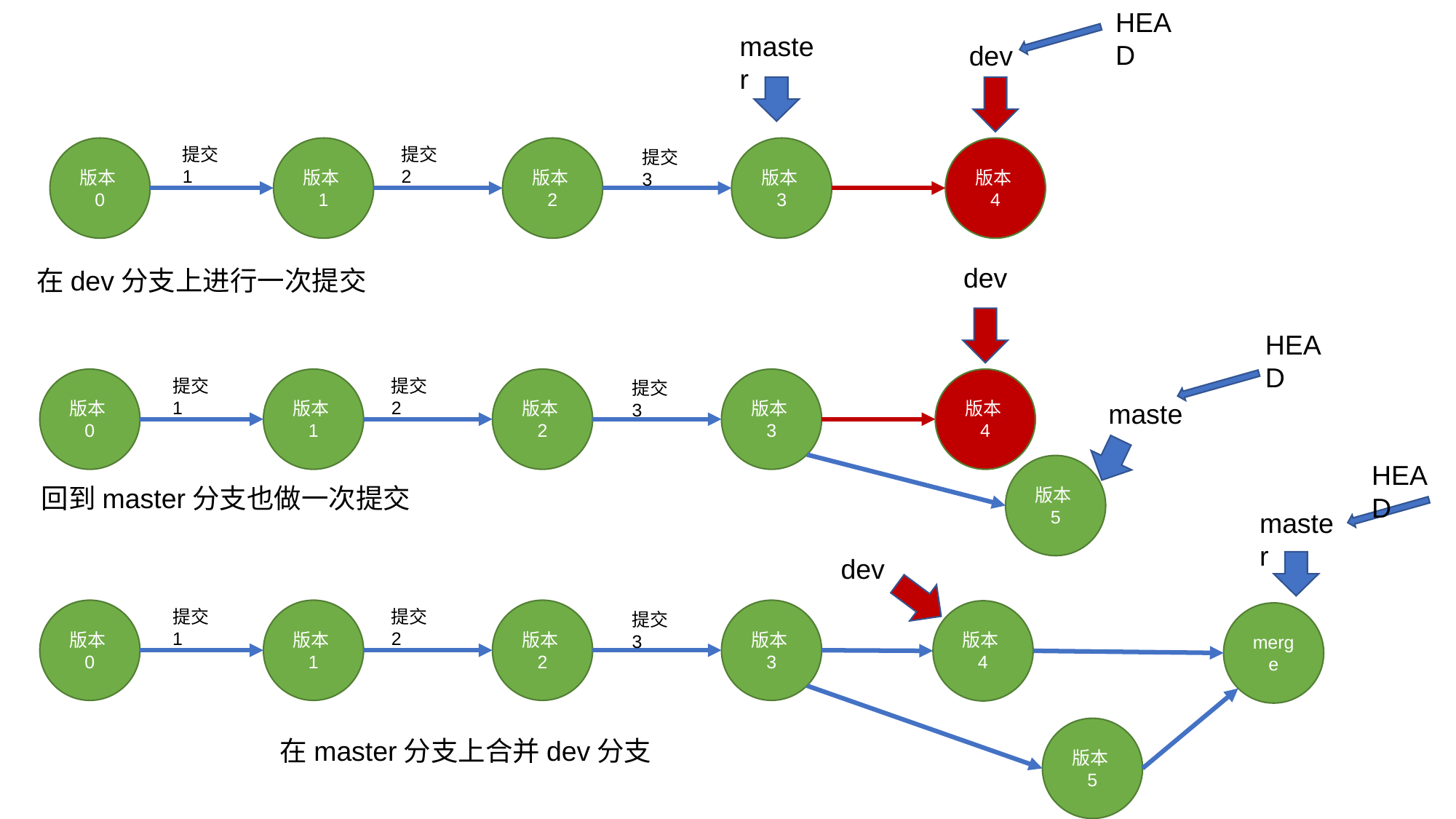

HEAD

master
dev

提交2
版本4
版本0
提交1
版本1
版本2
版本3
提交3
dev
在dev分支上进行一次提交

HEAD

提交2
版本4
版本0
提交1
版本1
版本2
版本3
提交3
master

HEAD
版本5

回到master分支也做一次提交
master
dev

提交2
版本0
提交1
版本1
版本2
版本3
版本4
提交3
merge
版本5
在master分支上合并dev分支